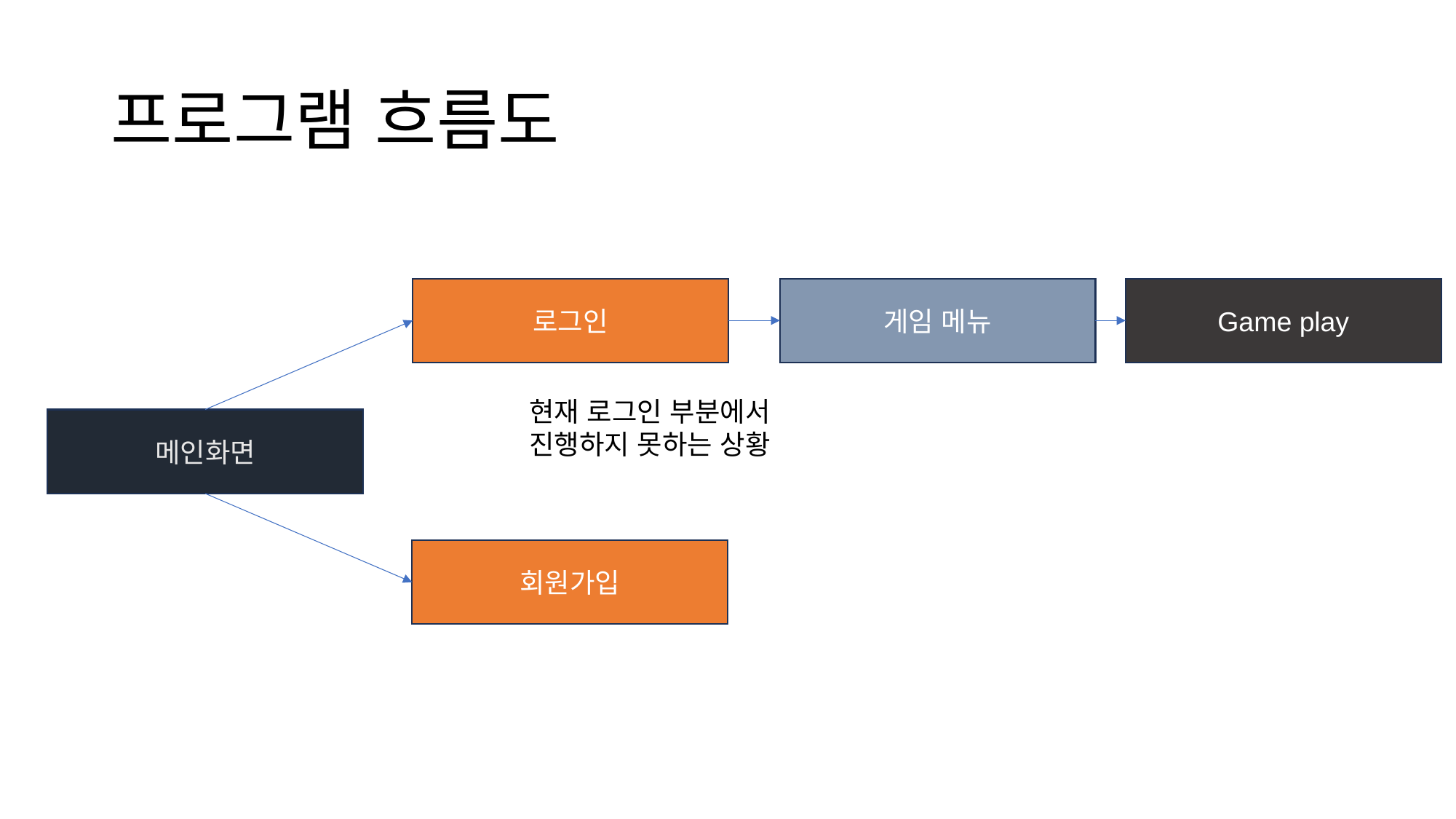

# 프로그램 흐름도

로그인
게임 메뉴
Game play
현재 로그인 부분에서
진행하지 못하는 상황
메인화면
회원가입